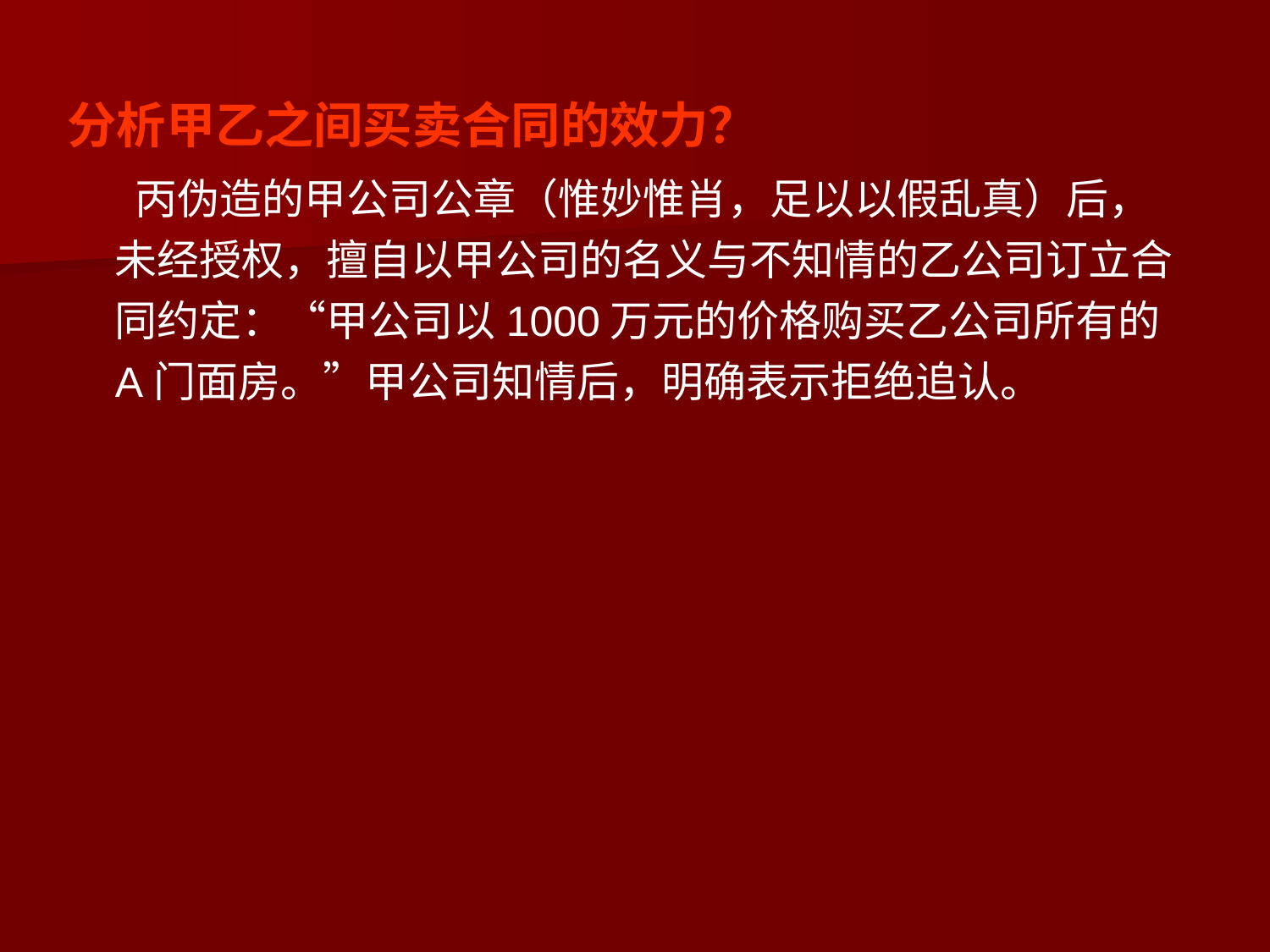

分析甲乙之间买卖合同的效力？
      丙伪造的甲公司公章（惟妙惟肖，足以以假乱真）后，未经授权，擅自以甲公司的名义与不知情的乙公司订立合同约定：“甲公司以1000万元的价格购买乙公司所有的A门面房。”甲公司知情后，明确表示拒绝追认。
30